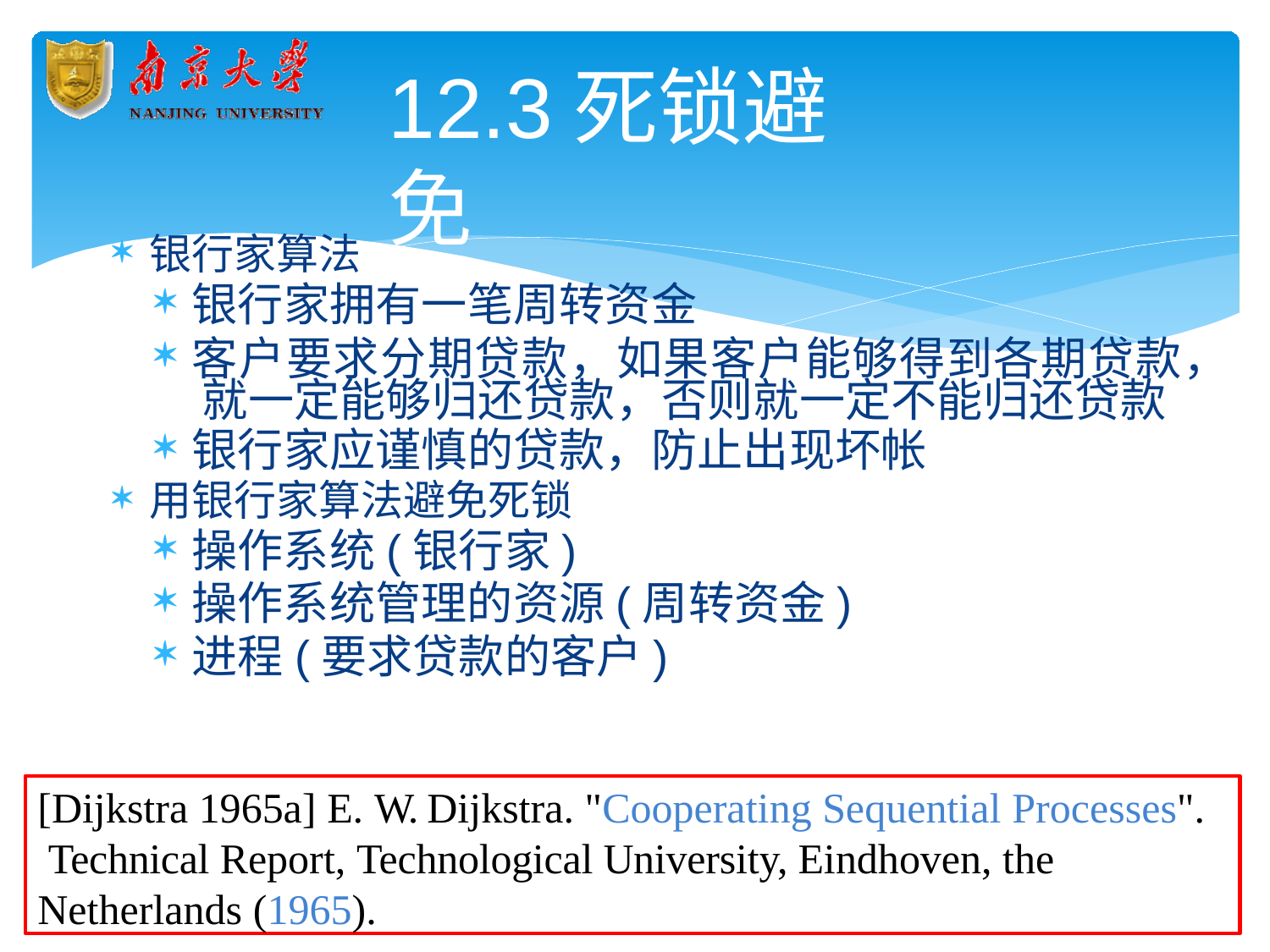

# 12.3死锁避免
银行家算法
银行家拥有一笔周转资金
客户要求分期贷款，如果客户能够得到各期贷款，  就一定能够归还贷款，否则就一定不能归还贷款
银行家应谨慎的贷款，防止出现坏帐
用银行家算法避免死锁
操作系统(银行家)
操作系统管理的资源(周转资金)
进程(要求贷款的客户)

[Dijkstra 1965a] E. W. Dijkstra. "Cooperating Sequential Processes".  Technical Report, Technological University, Eindhoven, the  Netherlands (1965).
16	16:02